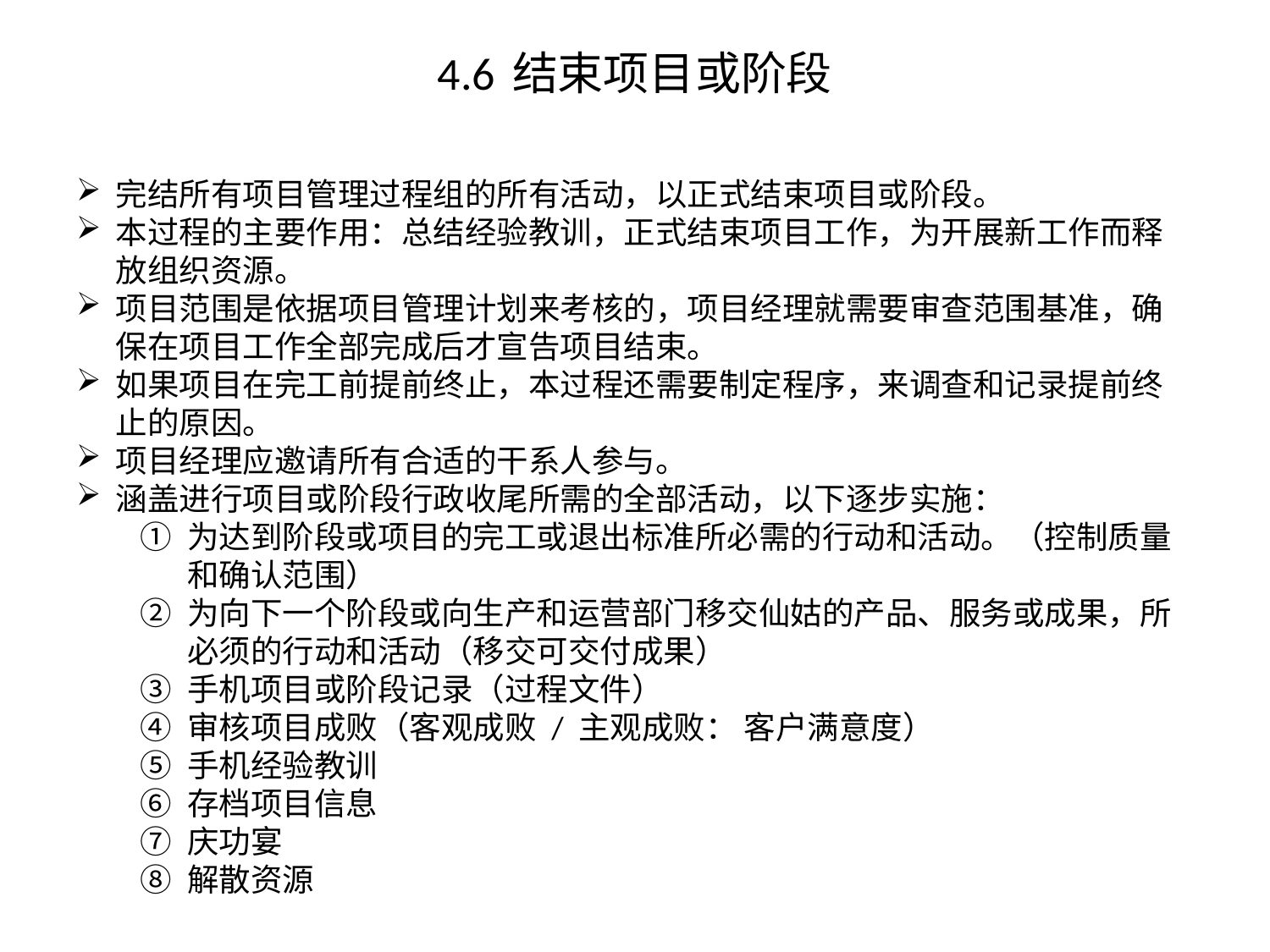

# 4.6 结束项目或阶段
完结所有项目管理过程组的所有活动，以正式结束项目或阶段。
本过程的主要作用：总结经验教训，正式结束项目工作，为开展新工作而释放组织资源。
项目范围是依据项目管理计划来考核的，项目经理就需要审查范围基准，确保在项目工作全部完成后才宣告项目结束。
如果项目在完工前提前终止，本过程还需要制定程序，来调查和记录提前终止的原因。
项目经理应邀请所有合适的干系人参与。
涵盖进行项目或阶段行政收尾所需的全部活动，以下逐步实施：
为达到阶段或项目的完工或退出标准所必需的行动和活动。（控制质量和确认范围）
为向下一个阶段或向生产和运营部门移交仙姑的产品、服务或成果，所必须的行动和活动（移交可交付成果）
手机项目或阶段记录（过程文件）
审核项目成败（客观成败 / 主观成败： 客户满意度）
手机经验教训
存档项目信息
庆功宴
解散资源